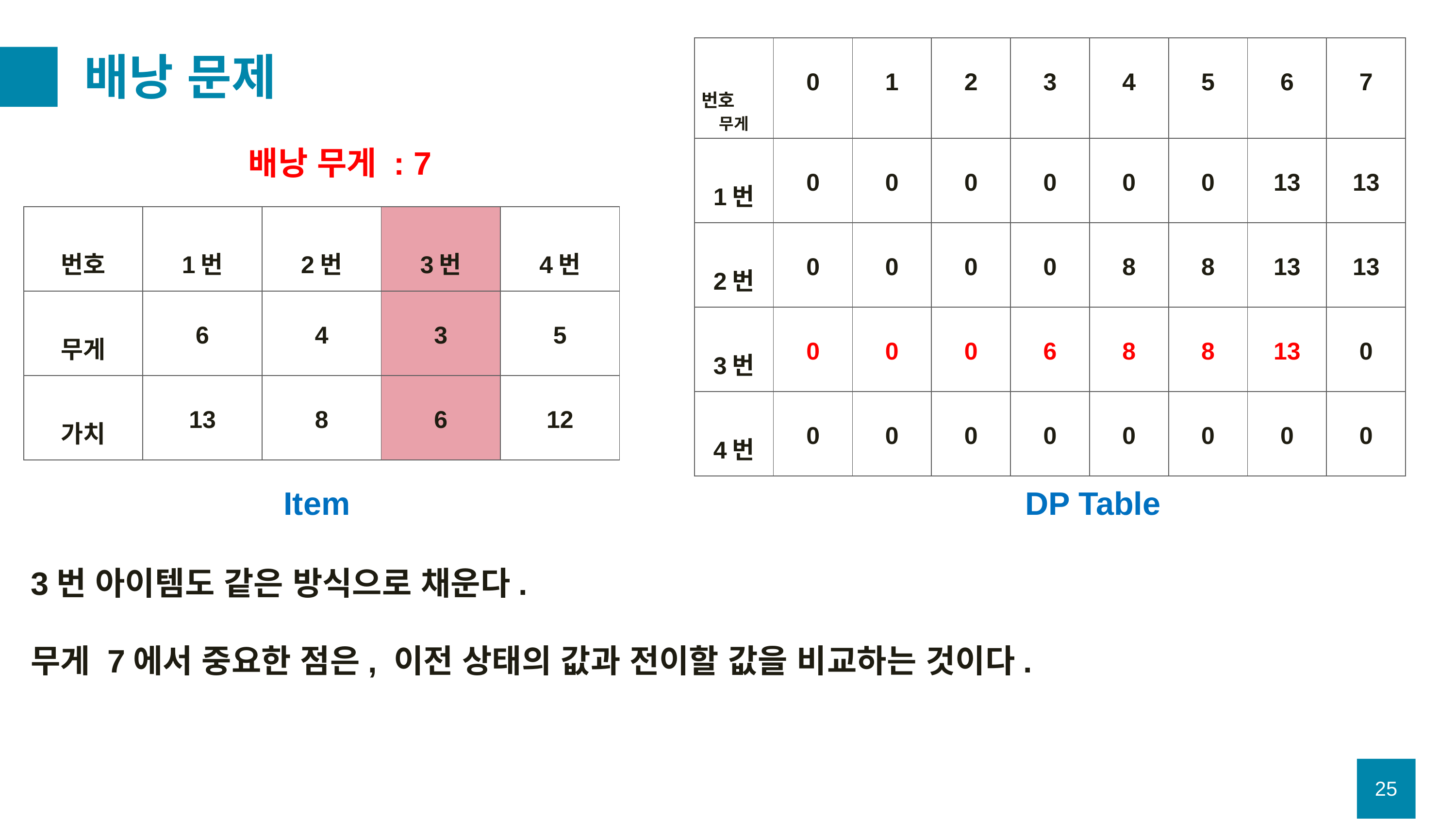

# 배낭 문제
| 무게 | 0 | 1 | 2 | 3 | 4 | 5 | 6 | 7 |
| --- | --- | --- | --- | --- | --- | --- | --- | --- |
| 1번 | 0 | 0 | 0 | 0 | 0 | 0 | 13 | 13 |
| 2번 | 0 | 0 | 0 | 0 | 8 | 8 | 13 | 13 |
| 3번 | 0 | 0 | 0 | 6 | 8 | 8 | 13 | 0 |
| 4번 | 0 | 0 | 0 | 0 | 0 | 0 | 0 | 0 |
번호
배낭 무게 : 7
| 번호 | 1번 | 2번 | 3번 | 4번 |
| --- | --- | --- | --- | --- |
| 무게 | 6 | 4 | 3 | 5 |
| 가치 | 13 | 8 | 6 | 12 |
DP Table
Item
3번 아이템도 같은 방식으로 채운다.

무게 7에서 중요한 점은, 이전 상태의 값과 전이할 값을 비교하는 것이다.

25